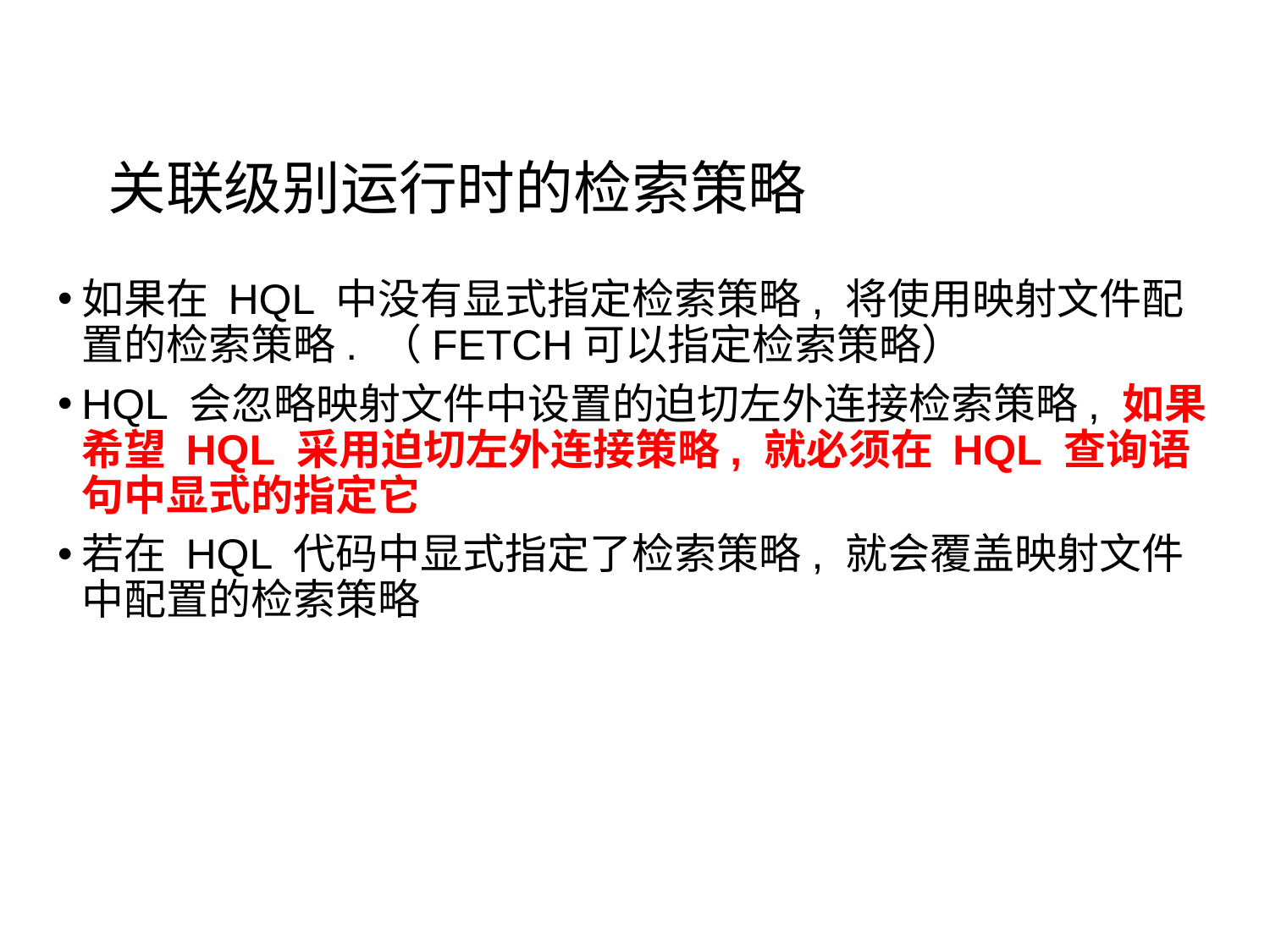

# 关联级别运行时的检索策略
如果在 HQL 中没有显式指定检索策略, 将使用映射文件配置的检索策略. （FETCH可以指定检索策略）
HQL 会忽略映射文件中设置的迫切左外连接检索策略, 如果希望 HQL 采用迫切左外连接策略, 就必须在 HQL 查询语句中显式的指定它
若在 HQL 代码中显式指定了检索策略, 就会覆盖映射文件中配置的检索策略